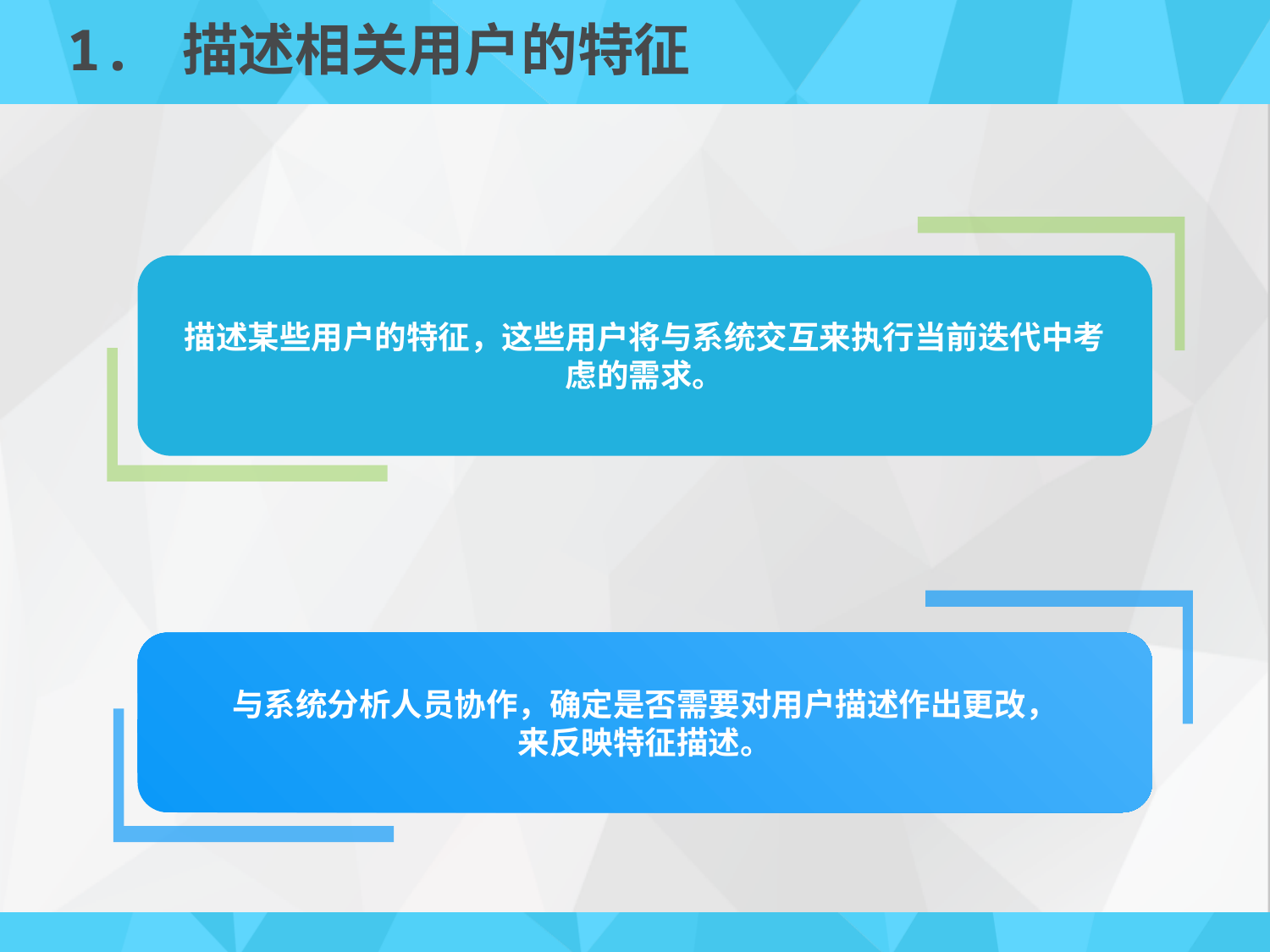

# 1. 描述相关用户的特征

描述某些用户的特征，这些用户将与系统交互来执行当前迭代中考
虑的需求。

与系统分析人员协作，确定是否需要对用户描述作出更改，
来反映特征描述。